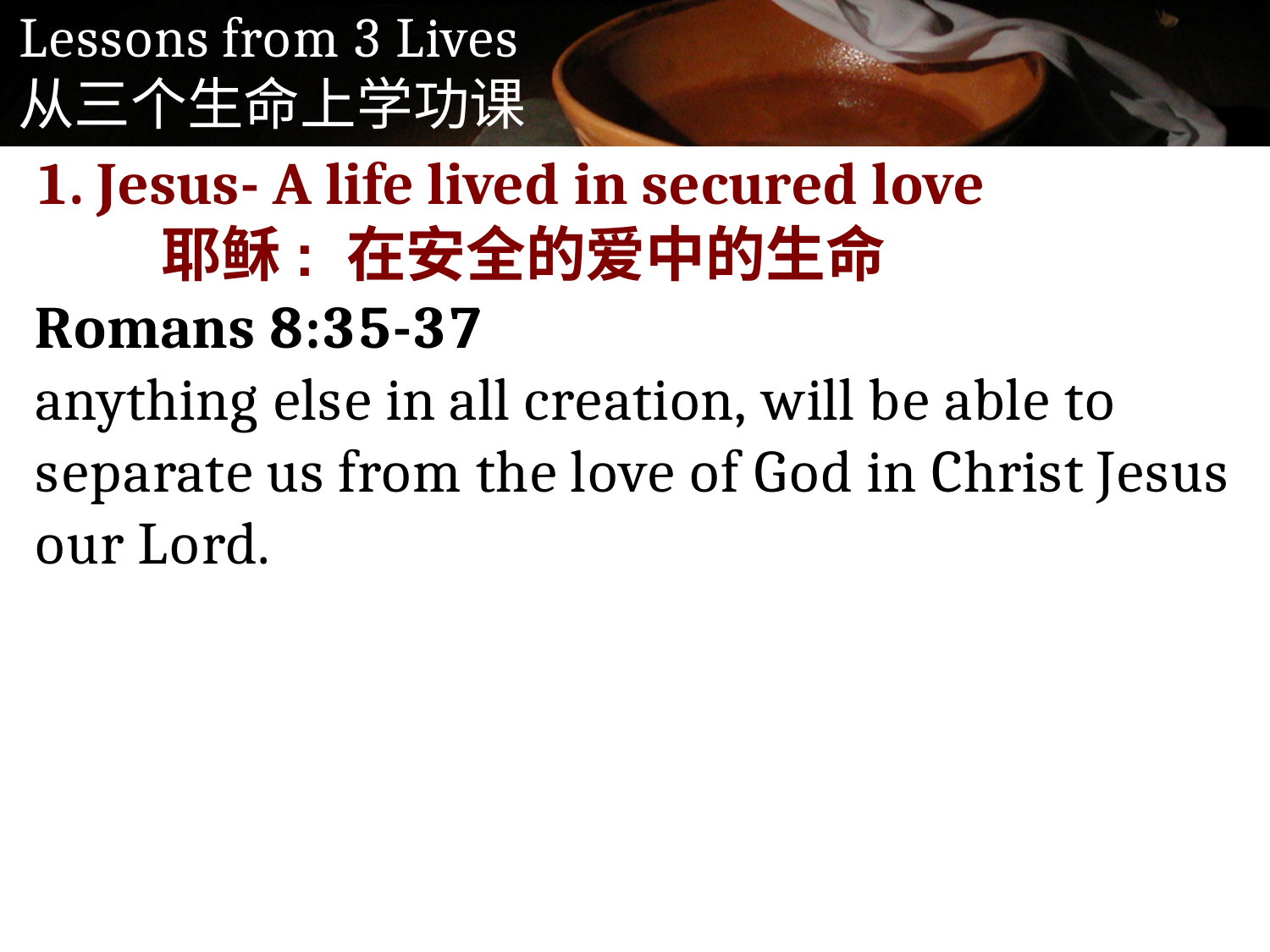

1. Jesus- A life lived in secured love
	耶稣: 在安全的爱中的生命
Romans 8:35-37
anything else in all creation, will be able to separate us from the love of God in Christ Jesus our Lord.